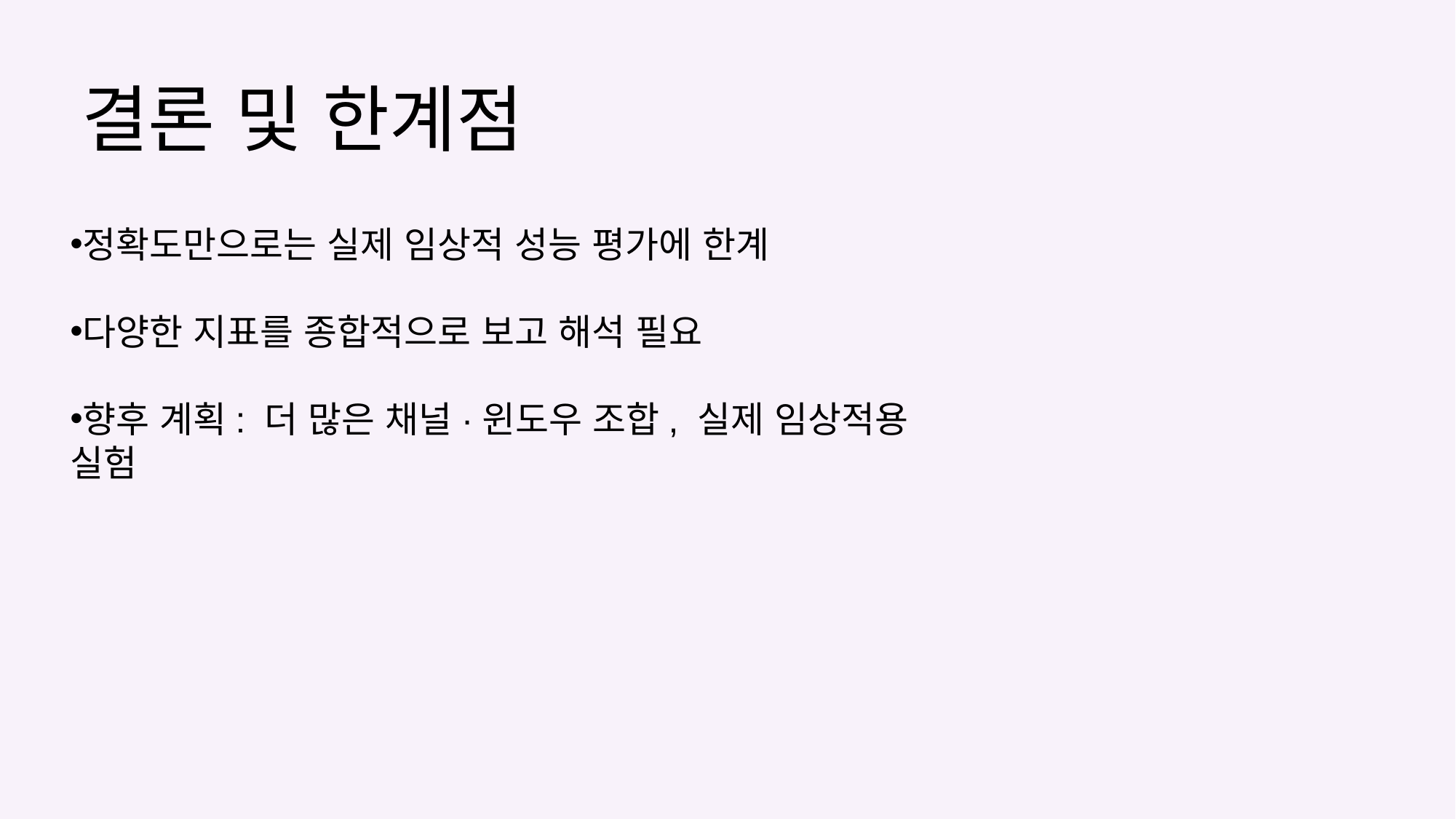

결론 및 한계점
정확도만으로는 실제 임상적 성능 평가에 한계

다양한 지표를 종합적으로 보고 해석 필요

향후 계획: 더 많은 채널·윈도우 조합, 실제 임상적용 실험